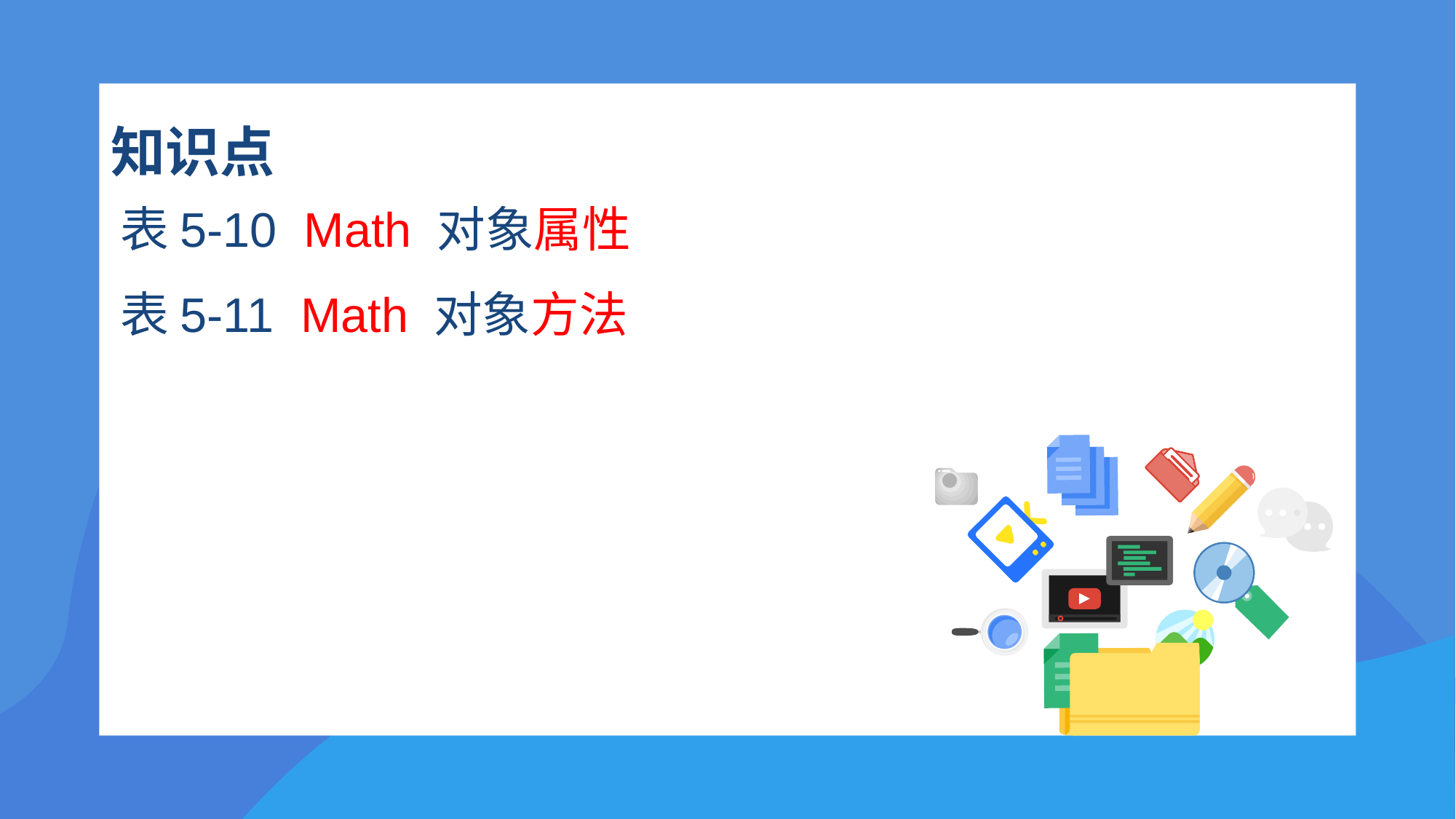

# 知识点
表5-10  Math 对象属性
表5-11  Math 对象方法